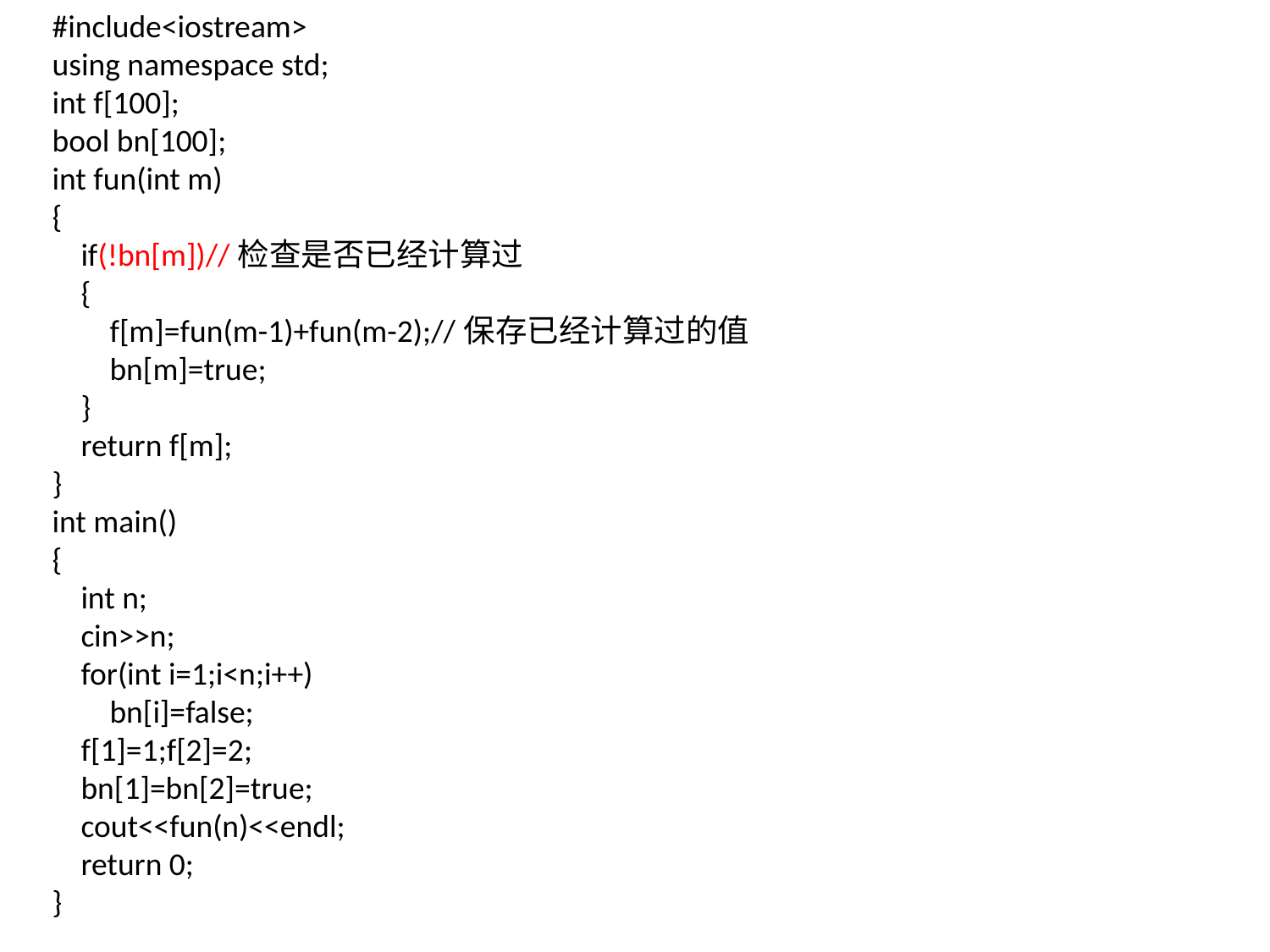

#include<iostream>
using namespace std;
int f[100];
bool bn[100];
int fun(int m)
{
    if(!bn[m])//检查是否已经计算过
    {
        f[m]=fun(m-1)+fun(m-2);//保存已经计算过的值
        bn[m]=true;
    }
    return f[m];
}
int main()
{
    int n;
    cin>>n;
    for(int i=1;i<n;i++)
        bn[i]=false;
    f[1]=1;f[2]=2;
    bn[1]=bn[2]=true;
    cout<<fun(n)<<endl;
    return 0;
}